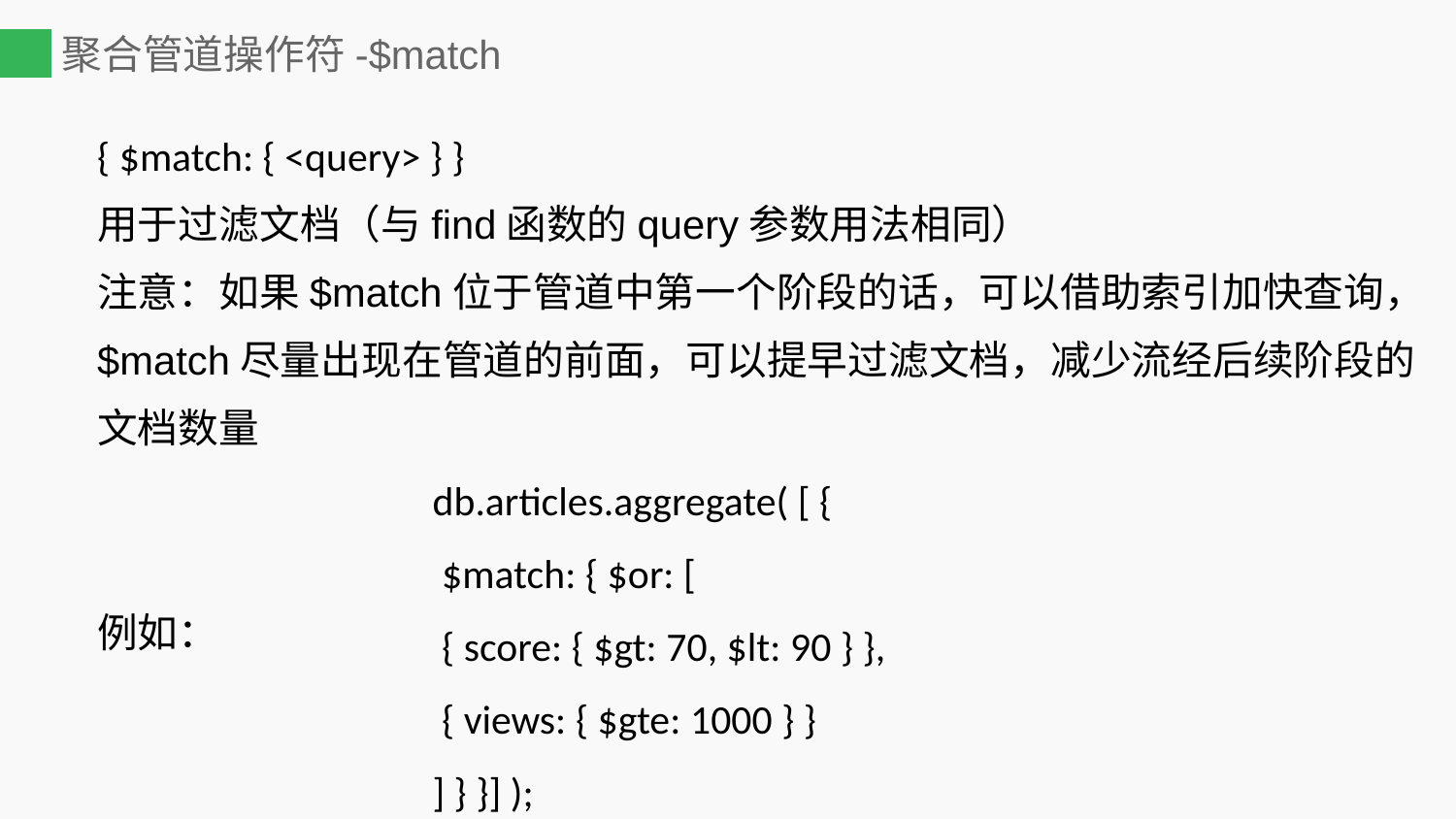

# 聚合管道操作符-$match
{ $match: { <query> } }
用于过滤文档（与find函数的query参数用法相同）
注意：如果$match位于管道中第一个阶段的话，可以借助索引加快查询，$match尽量出现在管道的前面，可以提早过滤文档，减少流经后续阶段的文档数量

例如：
db.articles.aggregate( [ {
 $match: { $or: [
 { score: { $gt: 70, $lt: 90 } },
 { views: { $gte: 1000 } }
] } }] );